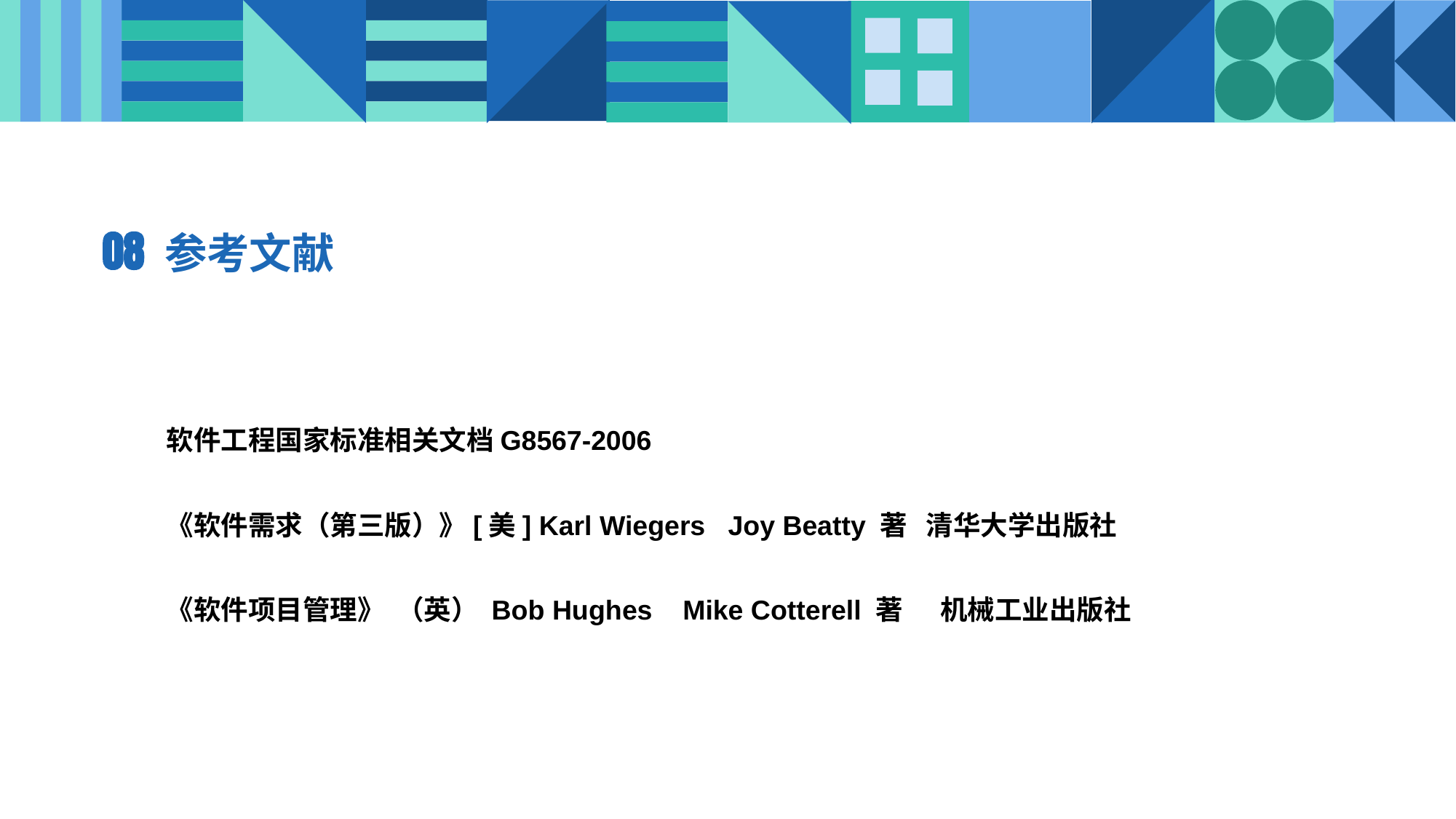

08 参考文献
软件工程国家标准相关文档G8567-2006

《软件需求（第三版）》[美] Karl Wiegers   Joy Beatty 著   清华大学出版社

《软件项目管理》  （英） Bob Hughes    Mike Cotterell 著      机械工业出版社